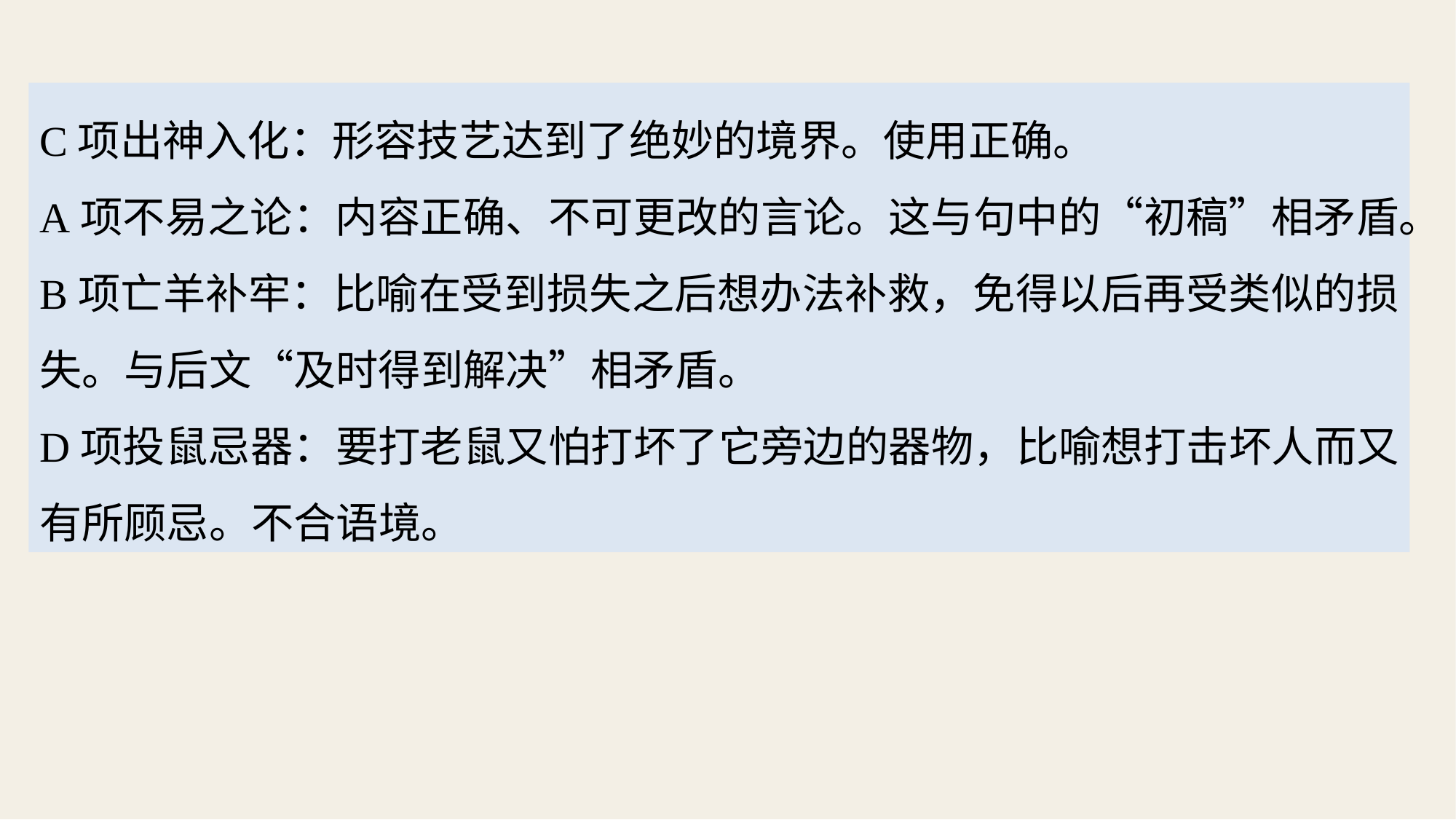

C项出神入化：形容技艺达到了绝妙的境界。使用正确。
A项不易之论：内容正确、不可更改的言论。这与句中的“初稿”相矛盾。
B项亡羊补牢：比喻在受到损失之后想办法补救，免得以后再受类似的损失。与后文“及时得到解决”相矛盾。
D项投鼠忌器：要打老鼠又怕打坏了它旁边的器物，比喻想打击坏人而又有所顾忌。不合语境。